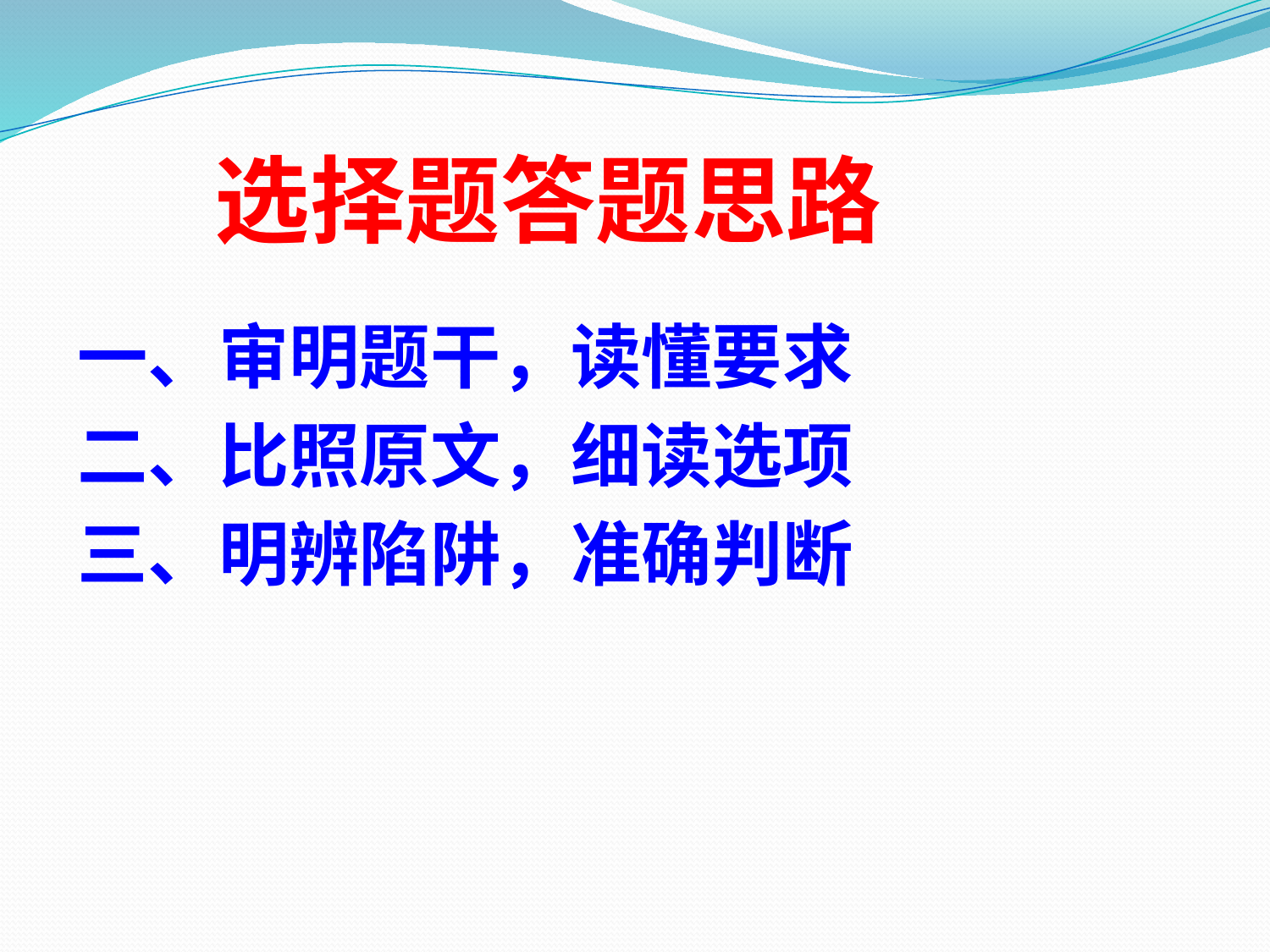

# 选择题答题思路
一、审明题干，读懂要求
二、比照原文，细读选项
三、明辨陷阱，准确判断